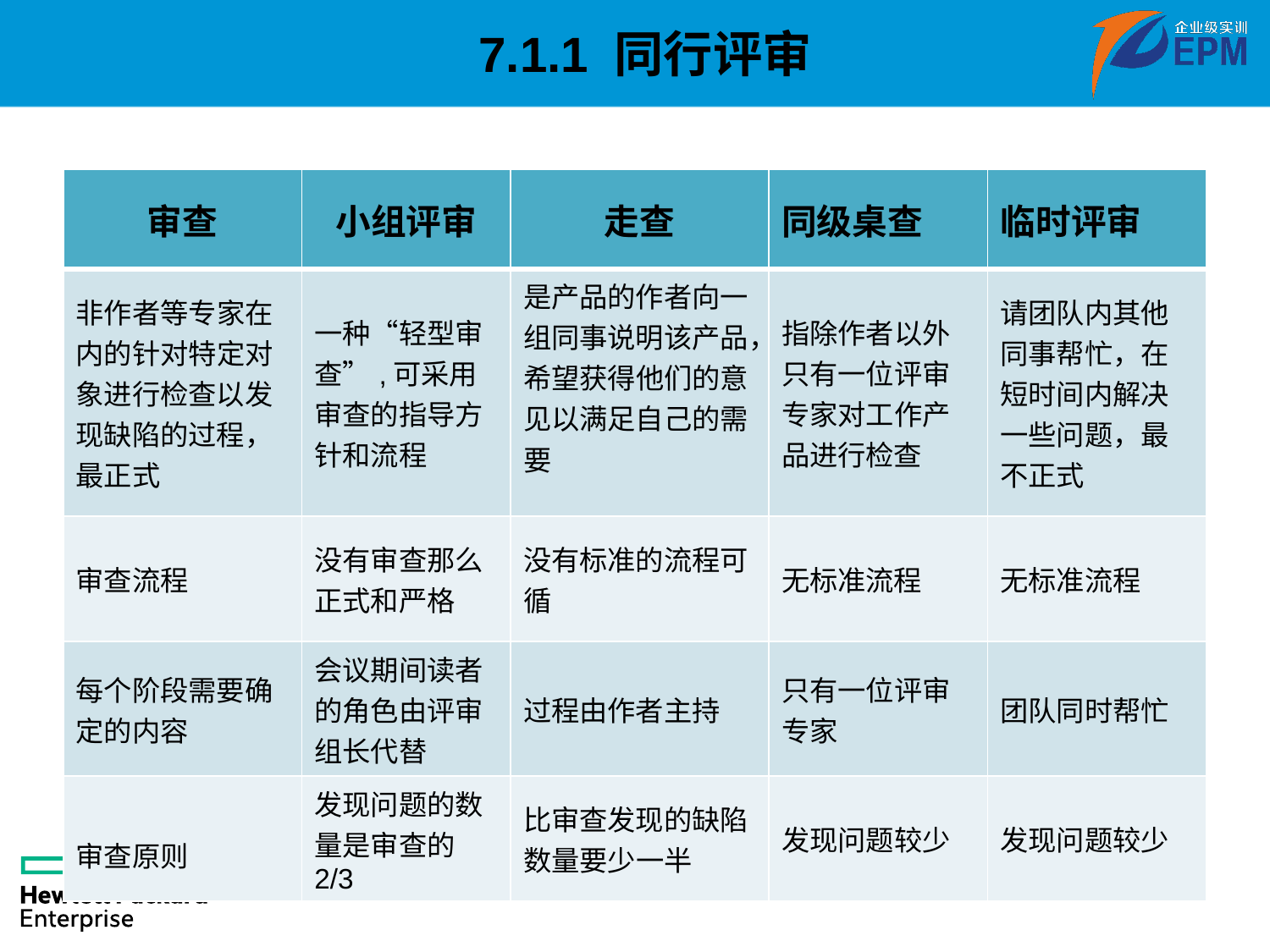

# 7.1.1 同行评审
| 审查 | 小组评审 | 走查 | 同级桌查 | 临时评审 |
| --- | --- | --- | --- | --- |
| 非作者等专家在内的针对特定对象进行检查以发现缺陷的过程，最正式 | 一种“轻型审查”,可采用审查的指导方针和流程 | 是产品的作者向一组同事说明该产品，希望获得他们的意见以满足自己的需要 | 指除作者以外只有一位评审专家对工作产品进行检查 | 请团队内其他同事帮忙，在短时间内解决一些问题，最不正式 |
| 审查流程 | 没有审查那么正式和严格 | 没有标准的流程可循 | 无标准流程 | 无标准流程 |
| 每个阶段需要确定的内容 | 会议期间读者的角色由评审组长代替 | 过程由作者主持 | 只有一位评审专家 | 团队同时帮忙 |
| 审查原则 | 发现问题的数量是审查的2/3 | 比审查发现的缺陷数量要少一半 | 发现问题较少 | 发现问题较少 |